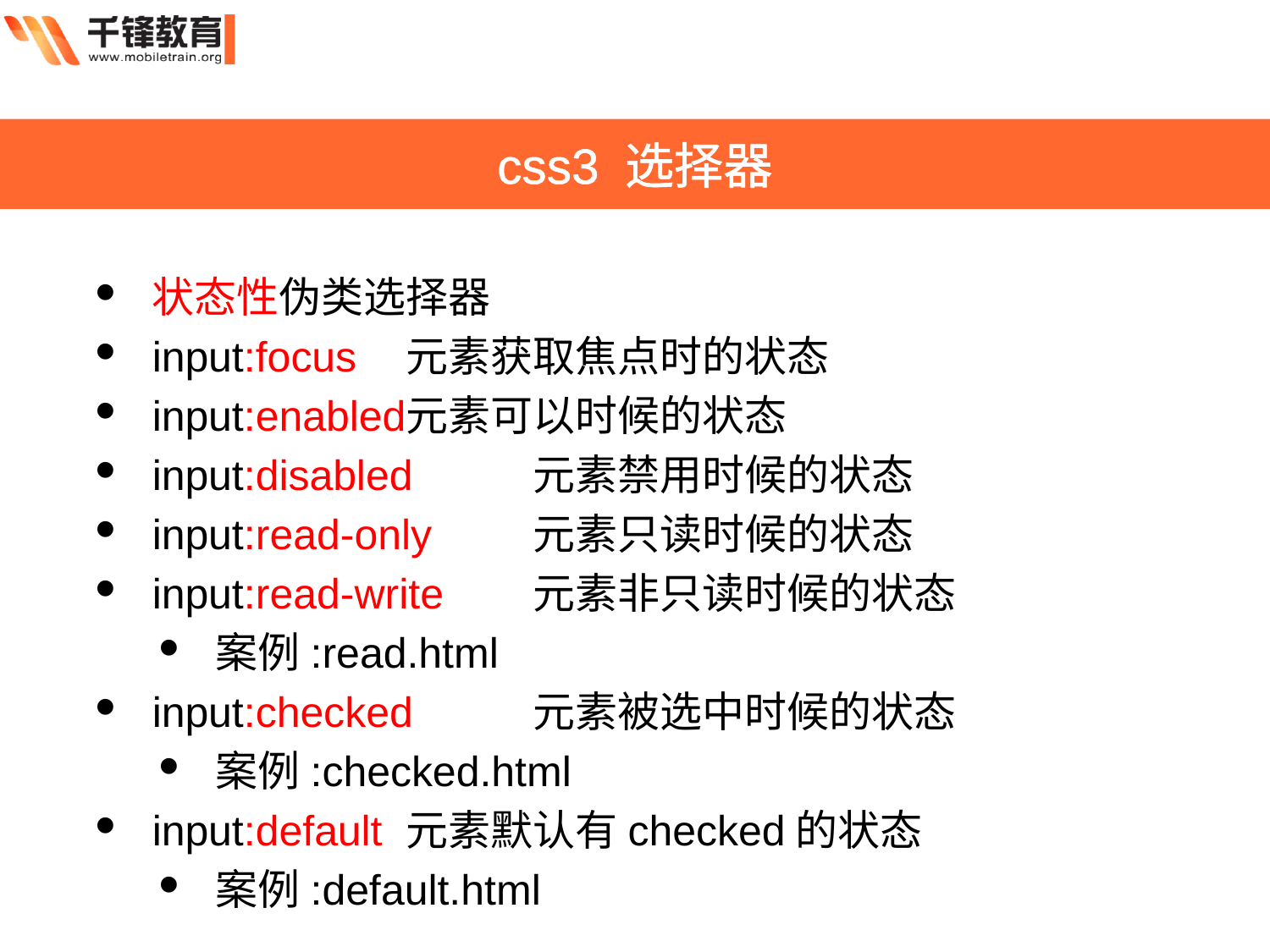

css3 选择器
状态性伪类选择器
input:focus	元素获取焦点时的状态
input:enabled	元素可以时候的状态
input:disabled	元素禁用时候的状态
input:read-only	元素只读时候的状态
input:read-write	元素非只读时候的状态
案例:read.html
input:checked	元素被选中时候的状态
案例:checked.html
input:default	元素默认有checked的状态
案例:default.html